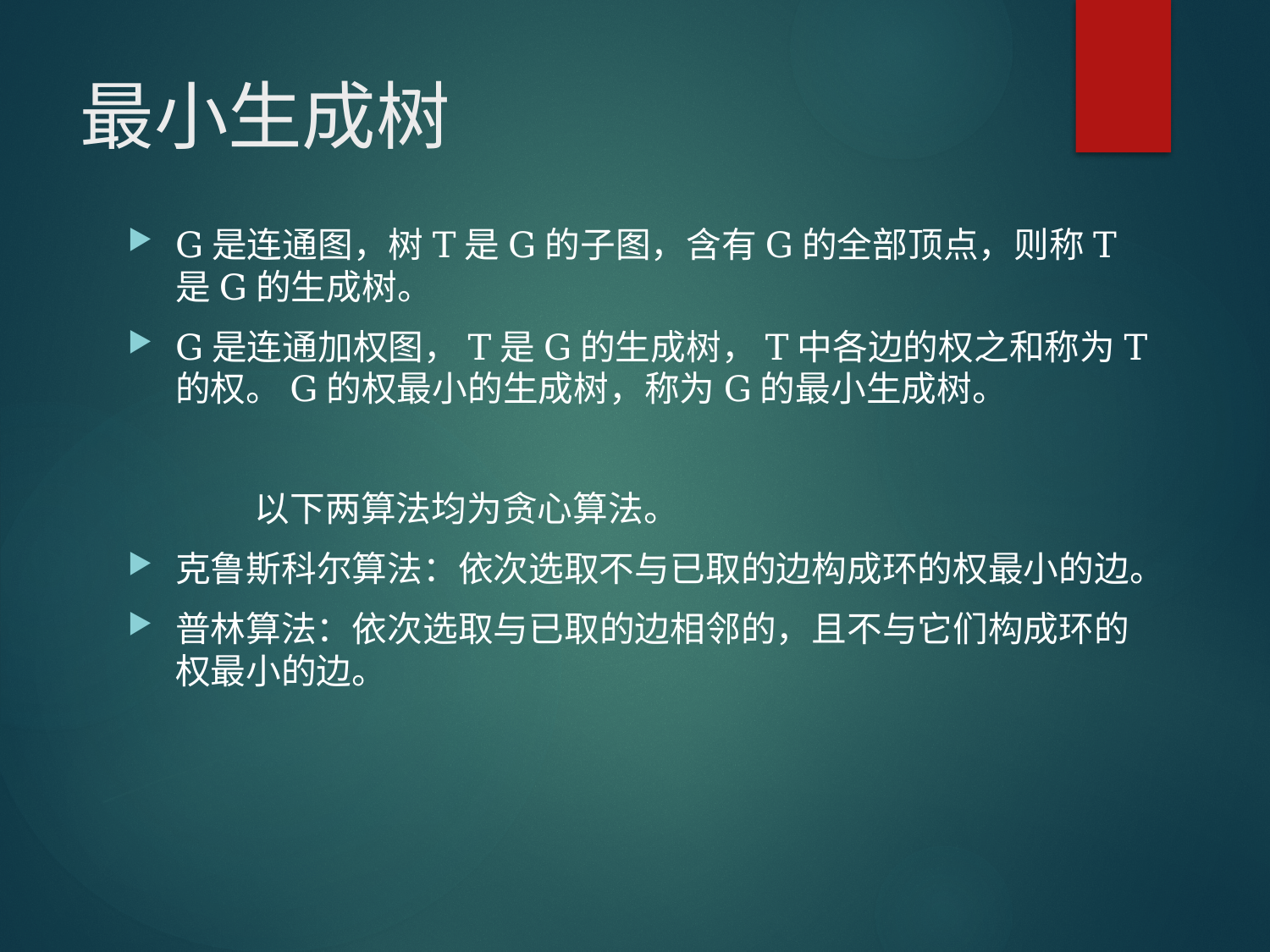

# 最小生成树
G是连通图，树T是G的子图，含有G的全部顶点，则称T是G的生成树。
G是连通加权图，T是G的生成树，T中各边的权之和称为T的权。G的权最小的生成树，称为G的最小生成树。

	以下两算法均为贪心算法。
克鲁斯科尔算法：依次选取不与已取的边构成环的权最小的边。
普林算法：依次选取与已取的边相邻的，且不与它们构成环的权最小的边。